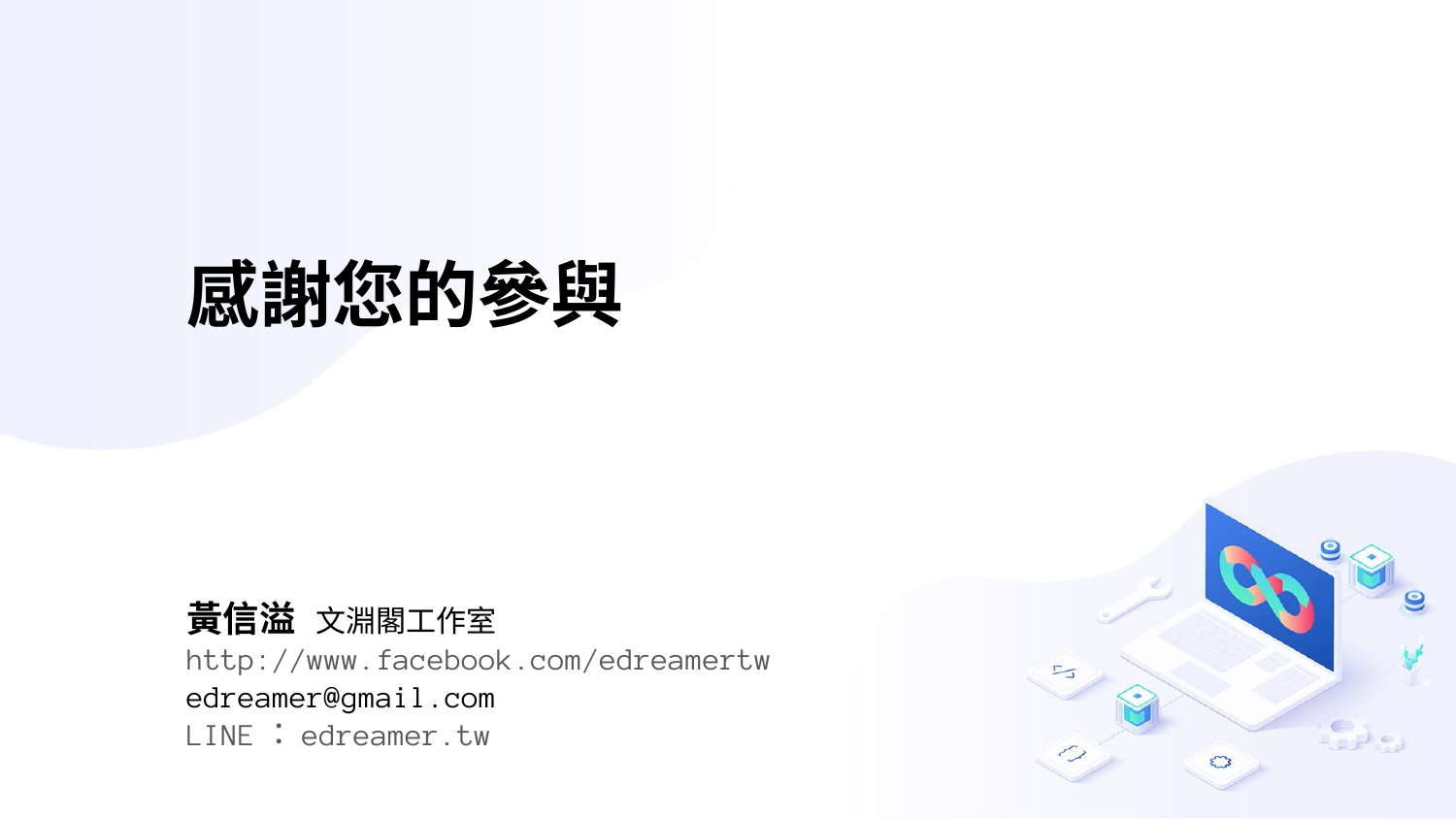

# 感謝您的參與
黃信溢 文淵閣工作室
http://www.facebook.com/edreamertw
edreamer@gmail.com
LINE：edreamer.tw